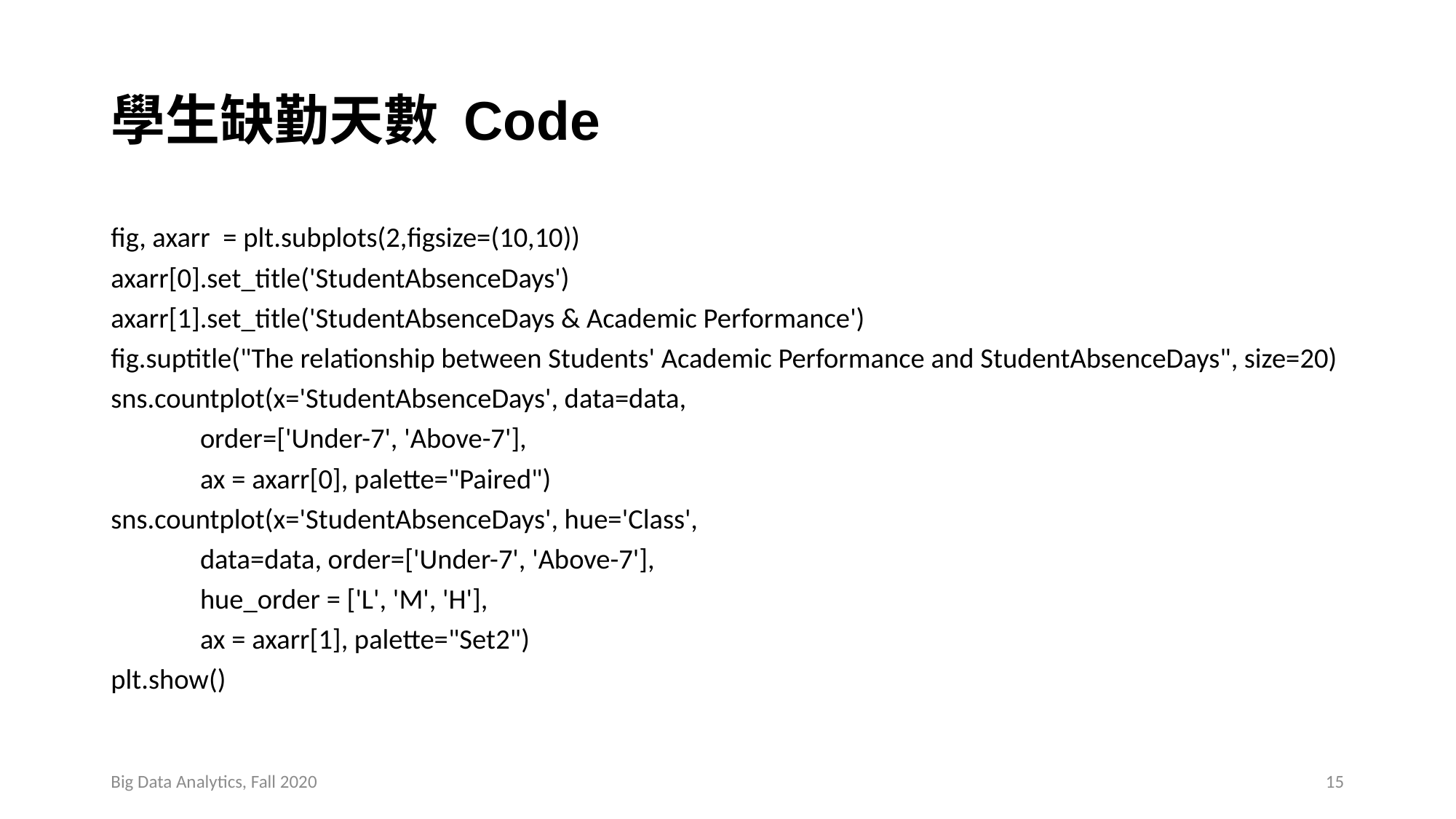

# 學生缺勤天數 Code
fig, axarr  = plt.subplots(2,figsize=(10,10))
axarr[0].set_title('StudentAbsenceDays')
axarr[1].set_title('StudentAbsenceDays & Academic Performance')
fig.suptitle("The relationship between Students' Academic Performance and StudentAbsenceDays", size=20)
sns.countplot(x='StudentAbsenceDays', data=data,
              order=['Under-7', 'Above-7'],
              ax = axarr[0], palette="Paired")
sns.countplot(x='StudentAbsenceDays', hue='Class',
              data=data, order=['Under-7', 'Above-7'],
              hue_order = ['L', 'M', 'H'],
              ax = axarr[1], palette="Set2")
plt.show()
Big Data Analytics, Fall 2020
15